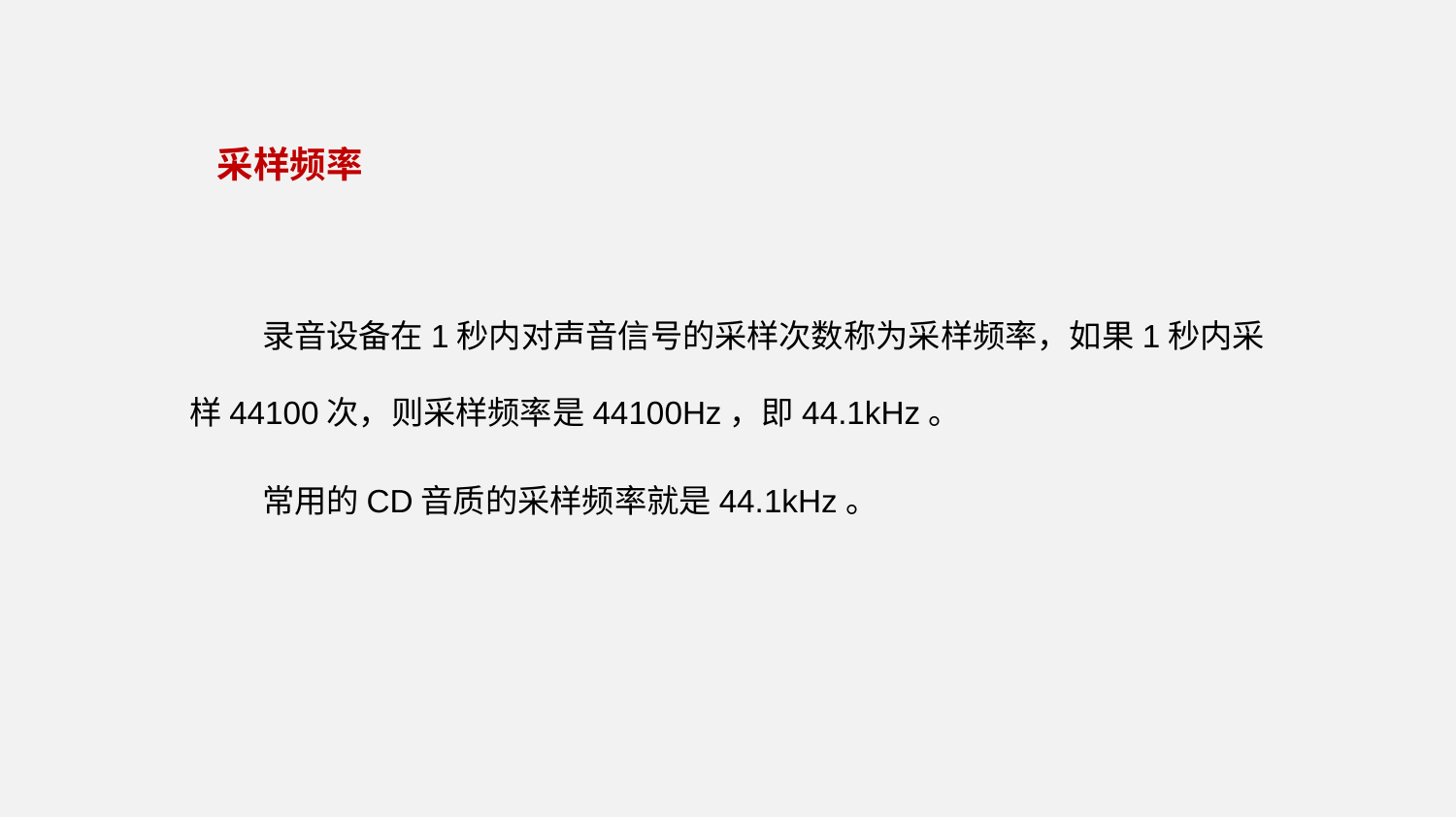

采样频率
录音设备在1秒内对声音信号的采样次数称为采样频率，如果1秒内采样44100次，则采样频率是44100Hz，即44.1kHz。
常用的CD音质的采样频率就是44.1kHz。